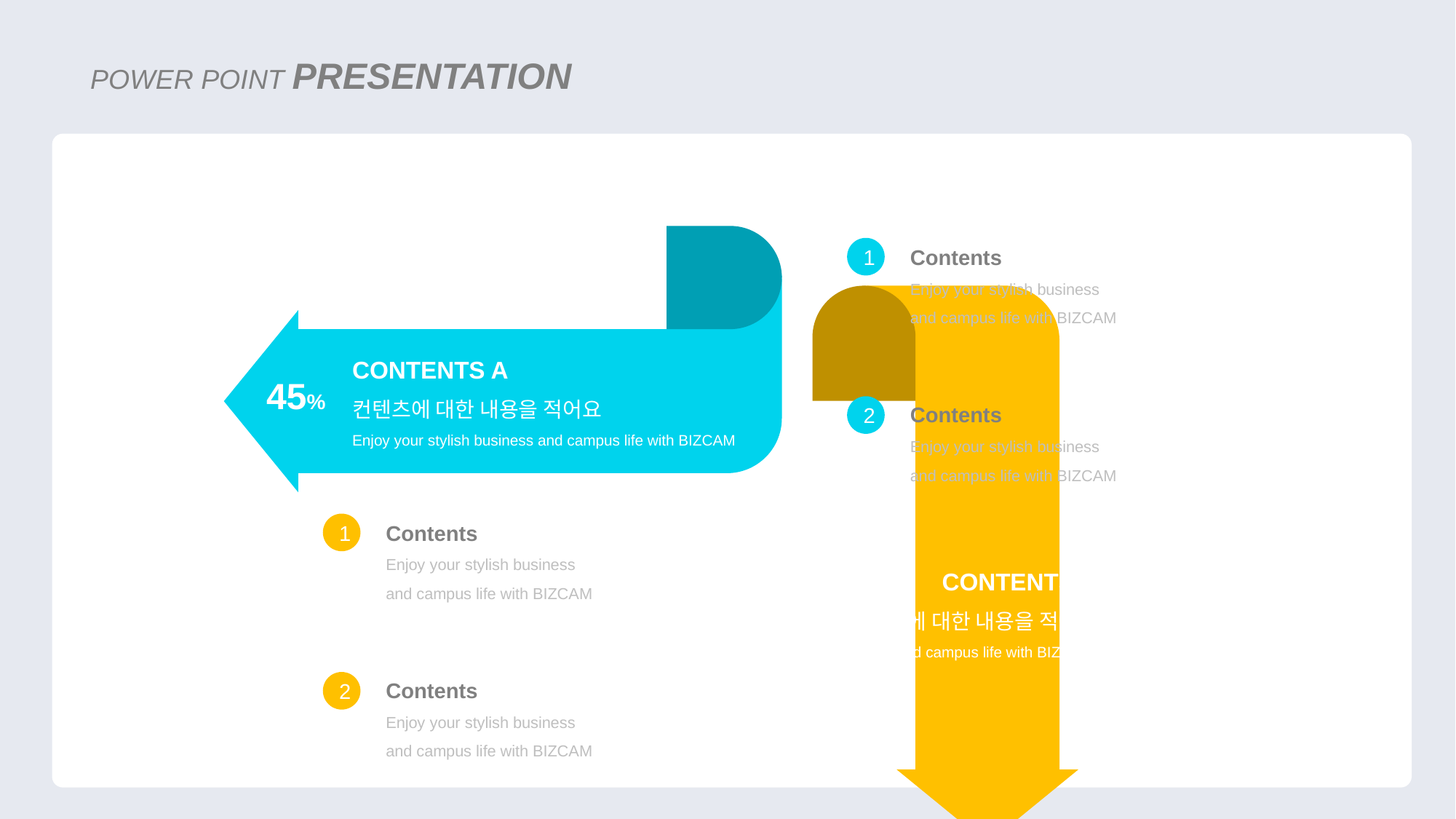

POWER POINT PRESENTATION

Contents
Enjoy your stylish business
and campus life with BIZCAM
1

CONTENTS A
컨텐츠에 대한 내용을 적어요
Enjoy your stylish business and campus life with BIZCAM

45%
Contents
Enjoy your stylish business
and campus life with BIZCAM
2
Contents
Enjoy your stylish business
and campus life with BIZCAM
1
CONTENTS A
컨텐츠에 대한 내용을 적어요
Enjoy your stylish business and campus life with BIZCAM
45%
Contents
Enjoy your stylish business
and campus life with BIZCAM
2